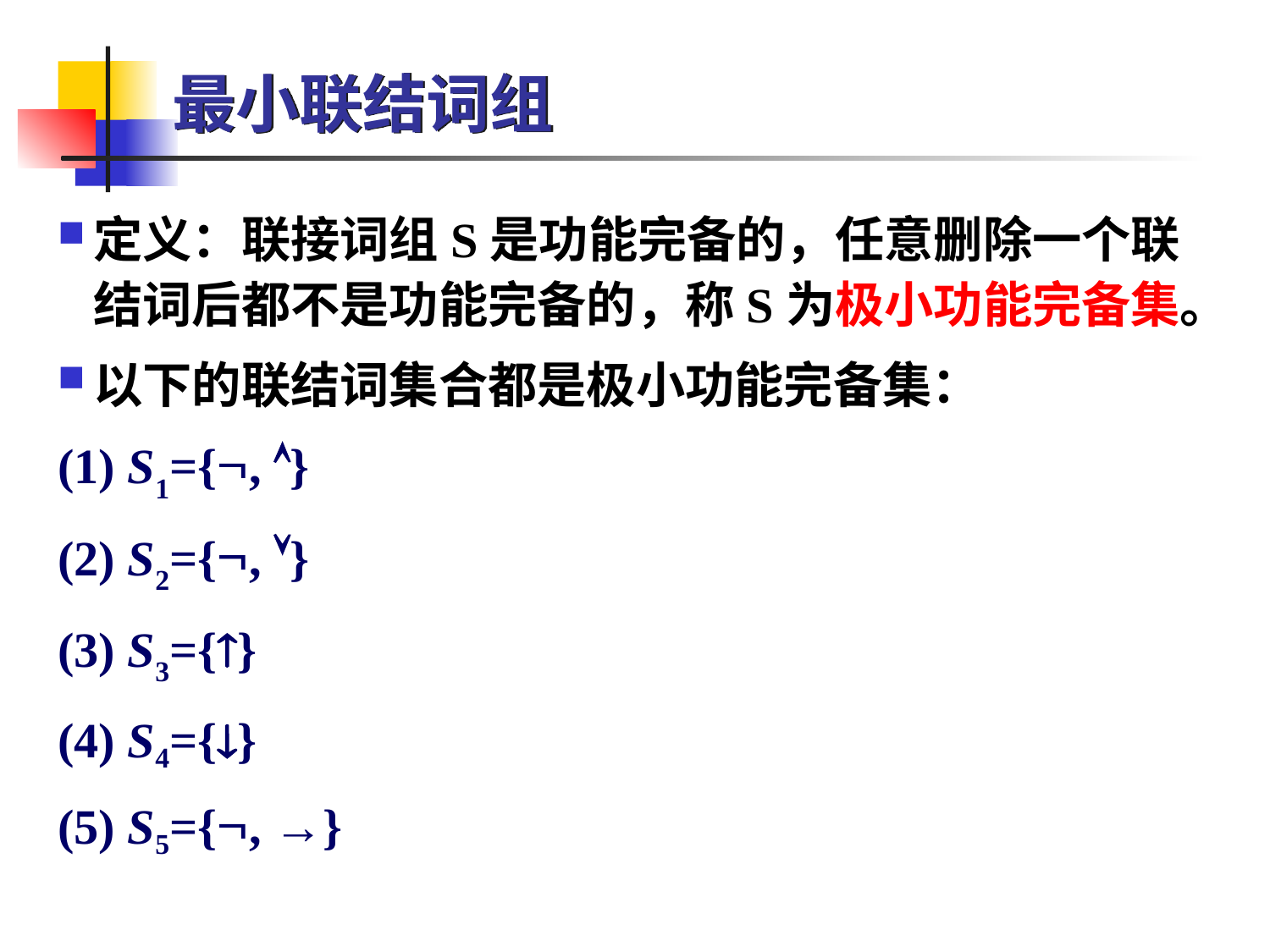

# 最小联结词组
定义：联接词组S是功能完备的，任意删除一个联结词后都不是功能完备的，称S为极小功能完备集。
以下的联结词集合都是极小功能完备集：
(1) S1={¬, ∧}
(2) S2={¬, ∨}
(3) S3={↑}
(4) S4={↓}
(5) S5={¬, →}